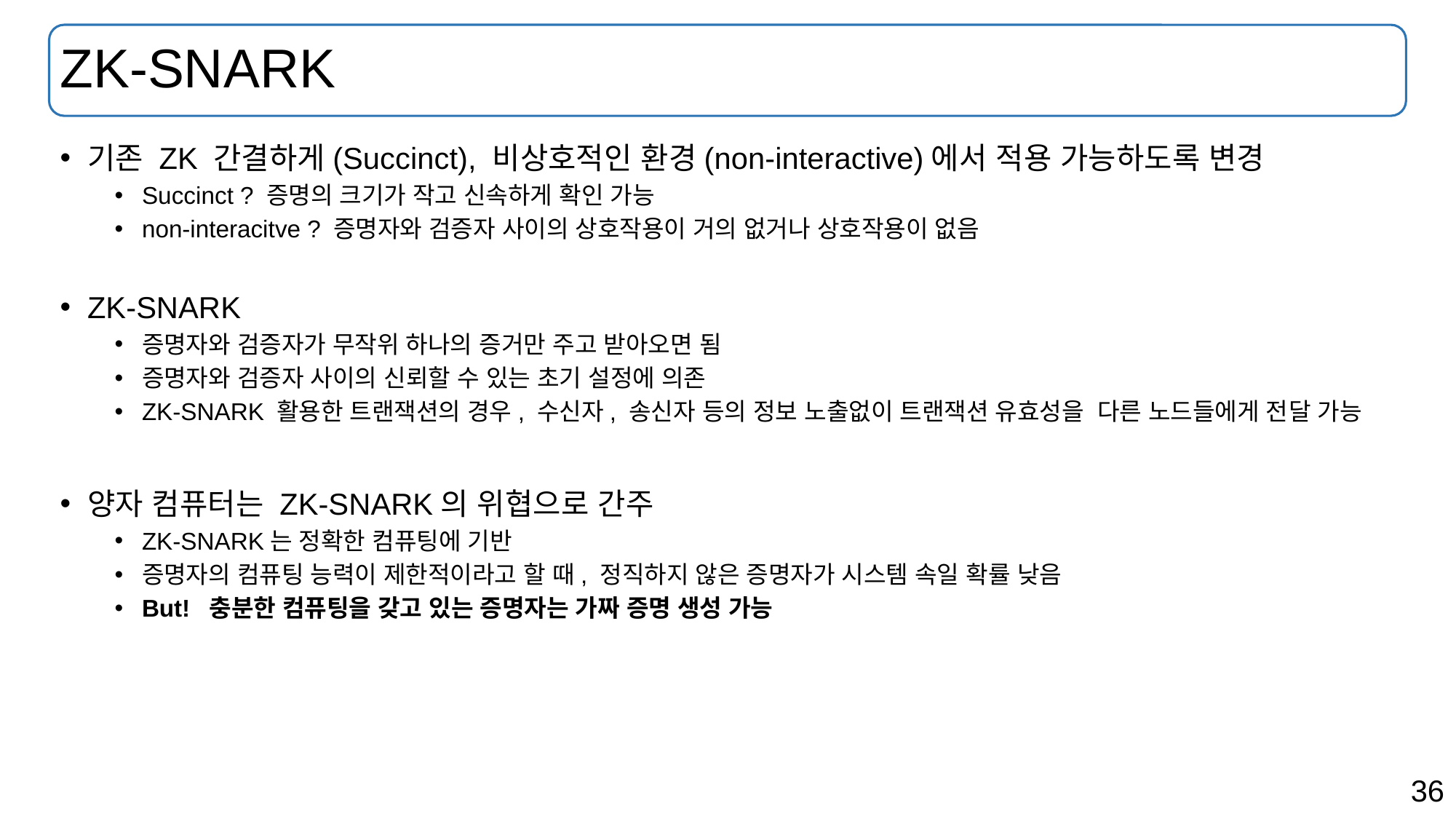

# ZK-SNARK
기존 ZK 간결하게(Succinct), 비상호적인 환경(non-interactive)에서 적용 가능하도록 변경
Succinct ? 증명의 크기가 작고 신속하게 확인 가능
non-interacitve ? 증명자와 검증자 사이의 상호작용이 거의 없거나 상호작용이 없음

ZK-SNARK
증명자와 검증자가 무작위 하나의 증거만 주고 받아오면 됨
증명자와 검증자 사이의 신뢰할 수 있는 초기 설정에 의존
ZK-SNARK 활용한 트랜잭션의 경우, 수신자, 송신자 등의 정보 노출없이 트랜잭션 유효성을  다른 노드들에게 전달 가능

양자 컴퓨터는 ZK-SNARK의 위협으로 간주
ZK-SNARK는 정확한 컴퓨팅에 기반
증명자의 컴퓨팅 능력이 제한적이라고 할 때, 정직하지 않은 증명자가 시스템 속일 확률 낮음
But!  충분한 컴퓨팅을 갖고 있는 증명자는 가짜 증명 생성 가능